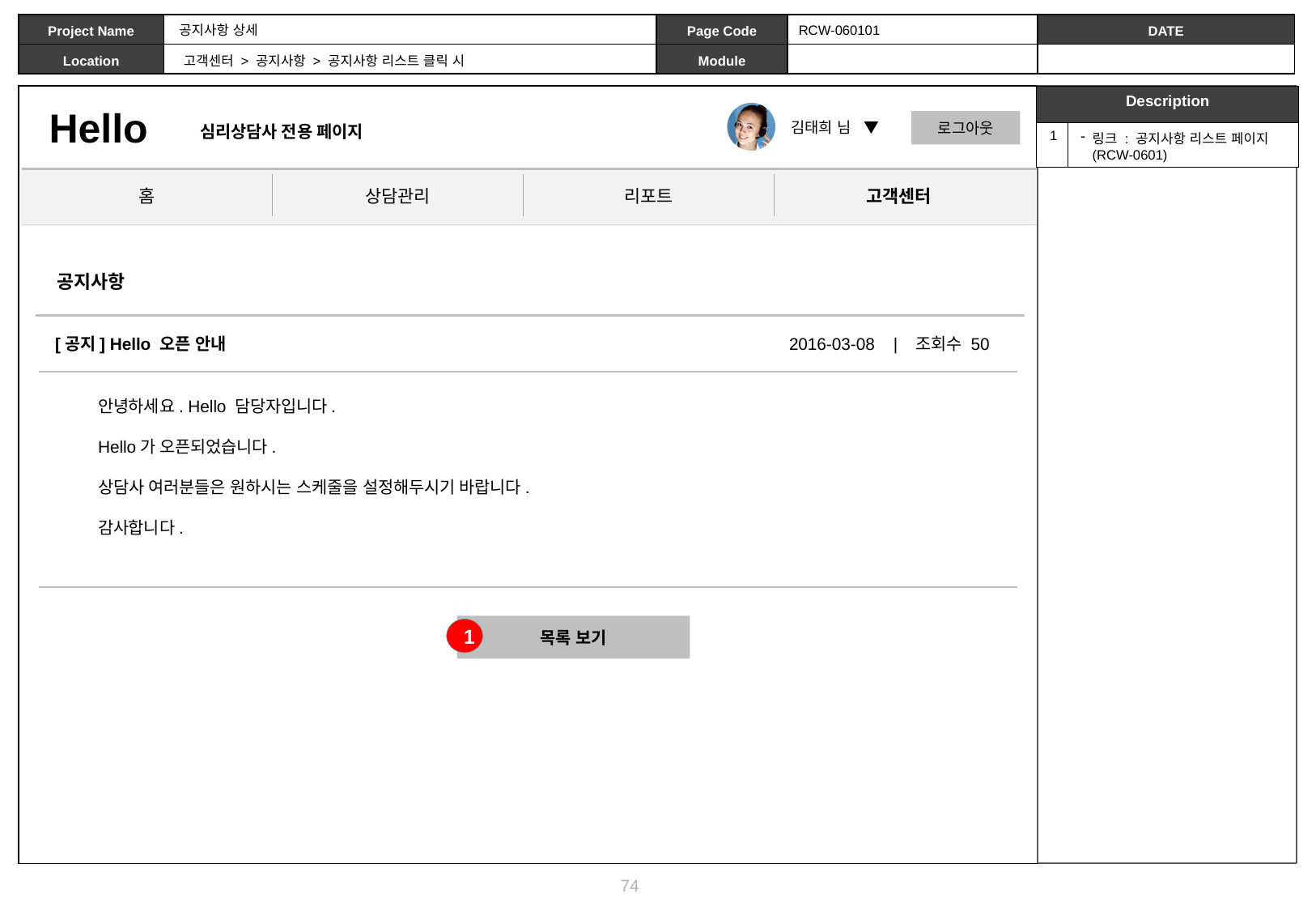

공지사항 상세
RCW-060101
고객센터 > 공지사항 > 공지사항 리스트 클릭 시
| Description |  |
| --- | --- |
| 1 | 링크 : 공지사항 리스트 페이지(RCW-0601) |
공지사항
[공지] Hello 오픈 안내
2016-03-08    |   조회수 50
안녕하세요. Hello 담당자입니다.

Hello가 오픈되었습니다.

상담사 여러분들은 원하시는 스케줄을 설정해두시기 바랍니다.

감사합니다.
목록 보기
1
74